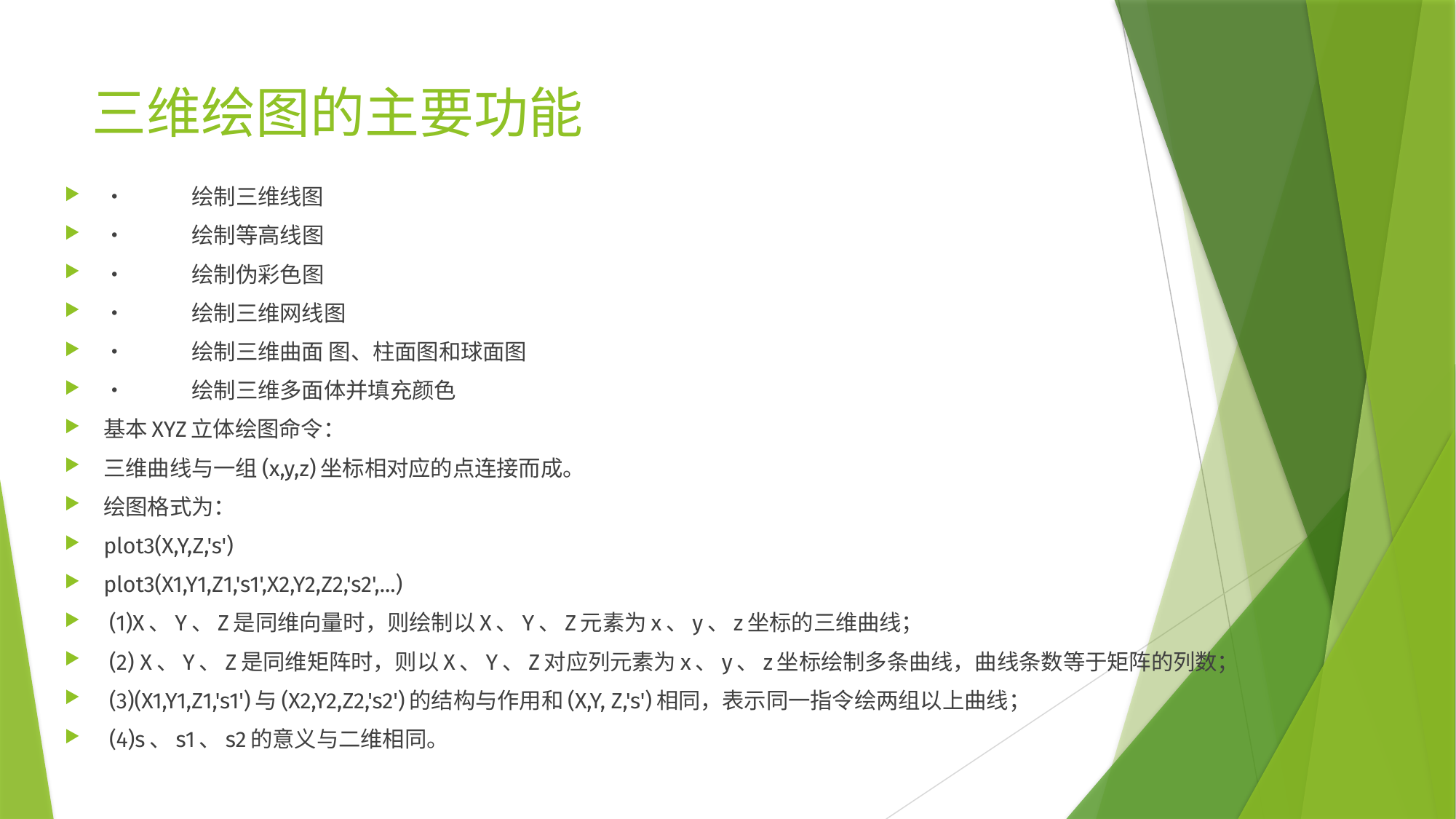

# 三维绘图的主要功能
•	绘制三维线图
•	绘制等高线图
•	绘制伪彩色图
•	绘制三维网线图
•	绘制三维曲面 图、柱面图和球面图
•	绘制三维多面体并填充颜色
基本XYZ立体绘图命令：
三维曲线与一组(x,y,z)坐标相对应的点连接而成。
绘图格式为：
plot3(X,Y,Z,'s')
plot3(X1,Y1,Z1,'s1',X2,Y2,Z2,'s2',...)
 (1)X、Y、Z是同维向量时，则绘制以X、Y、Z元素为x、y、z坐标的三维曲线；
 (2) X、Y、Z是同维矩阵时，则以X、Y、Z对应列元素为x、y、z坐标绘制多条曲线，曲线条数等于矩阵的列数；
 (3)(X1,Y1,Z1,'s1')与(X2,Y2,Z2,'s2')的结构与作用和(X,Y, Z,'s')相同，表示同一指令绘两组以上曲线；
 (4)s、s1、s2的意义与二维相同。